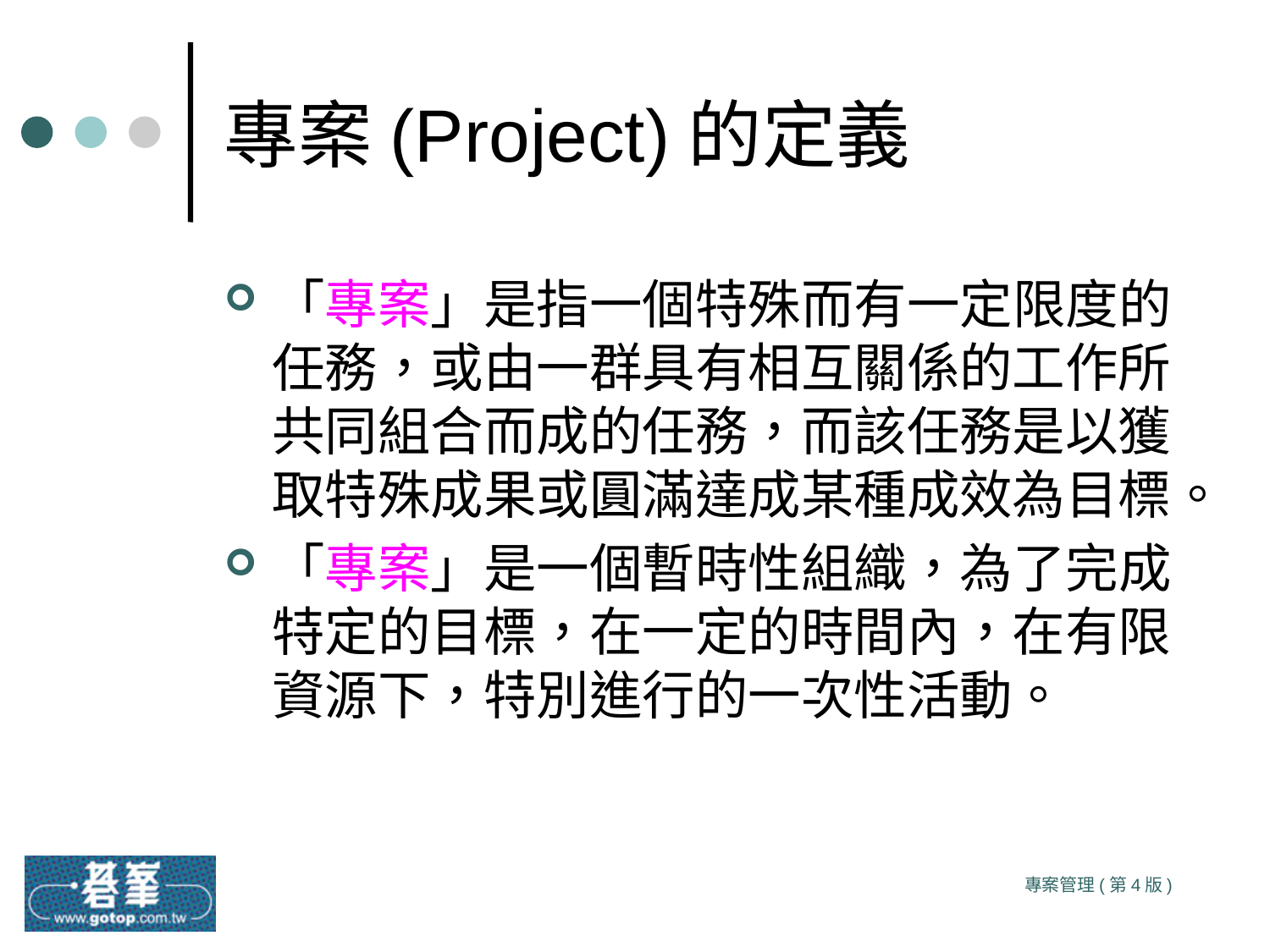

# 專案(Project)的定義
「專案」是指一個特殊而有一定限度的任務，或由一群具有相互關係的工作所共同組合而成的任務，而該任務是以獲取特殊成果或圓滿達成某種成效為目標。
「專案」是一個暫時性組織，為了完成特定的目標，在一定的時間內，在有限資源下，特別進行的一次性活動。
專案管理(第4版)